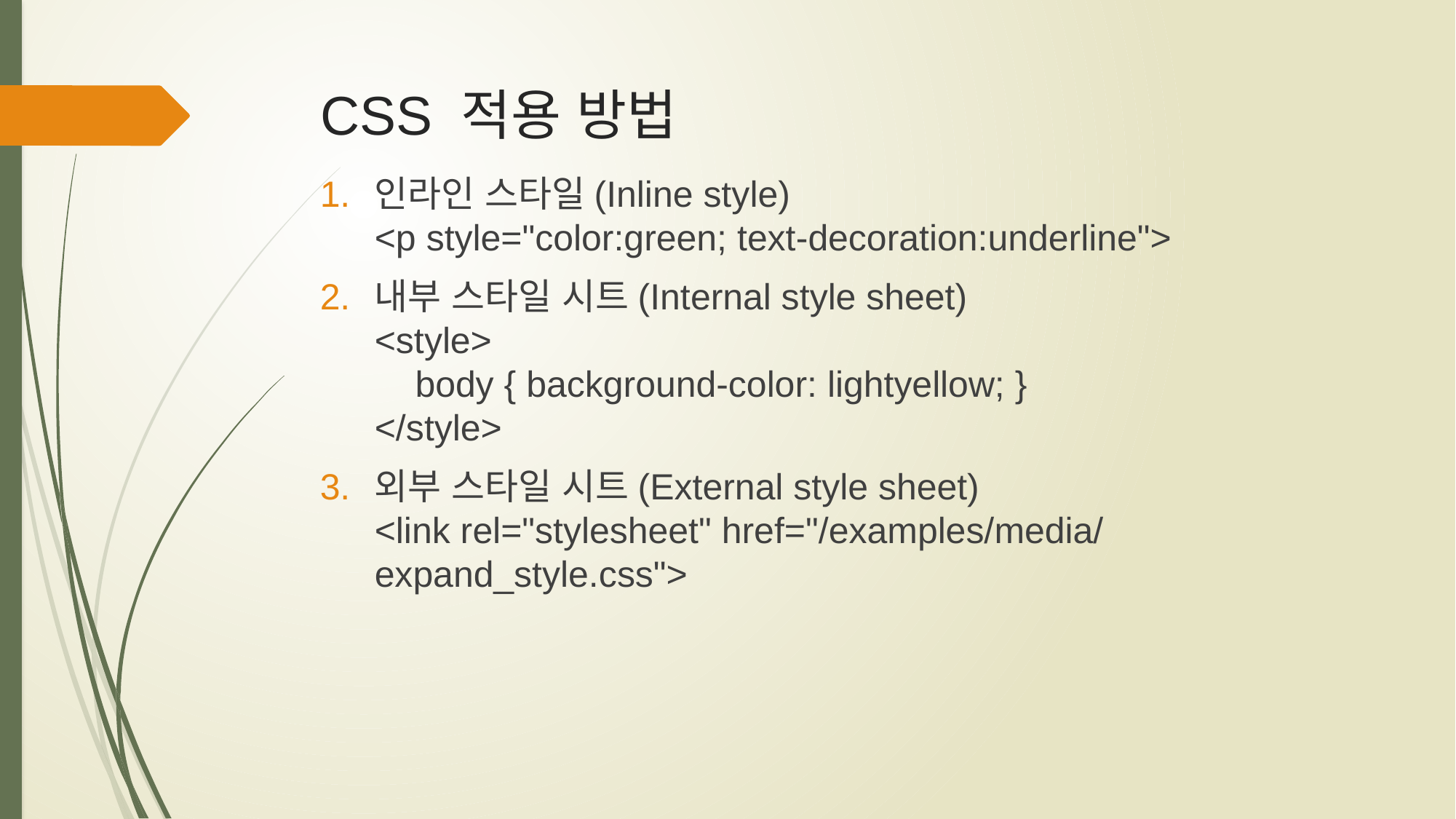

# CSS 적용 방법
인라인 스타일(Inline style)
<p style="color:green; text-decoration:underline">
내부 스타일 시트(Internal style sheet)
<style>
    body { background-color: lightyellow; }
</style>
외부 스타일 시트(External style sheet)
<link rel="stylesheet" href="/examples/media/expand_style.css">